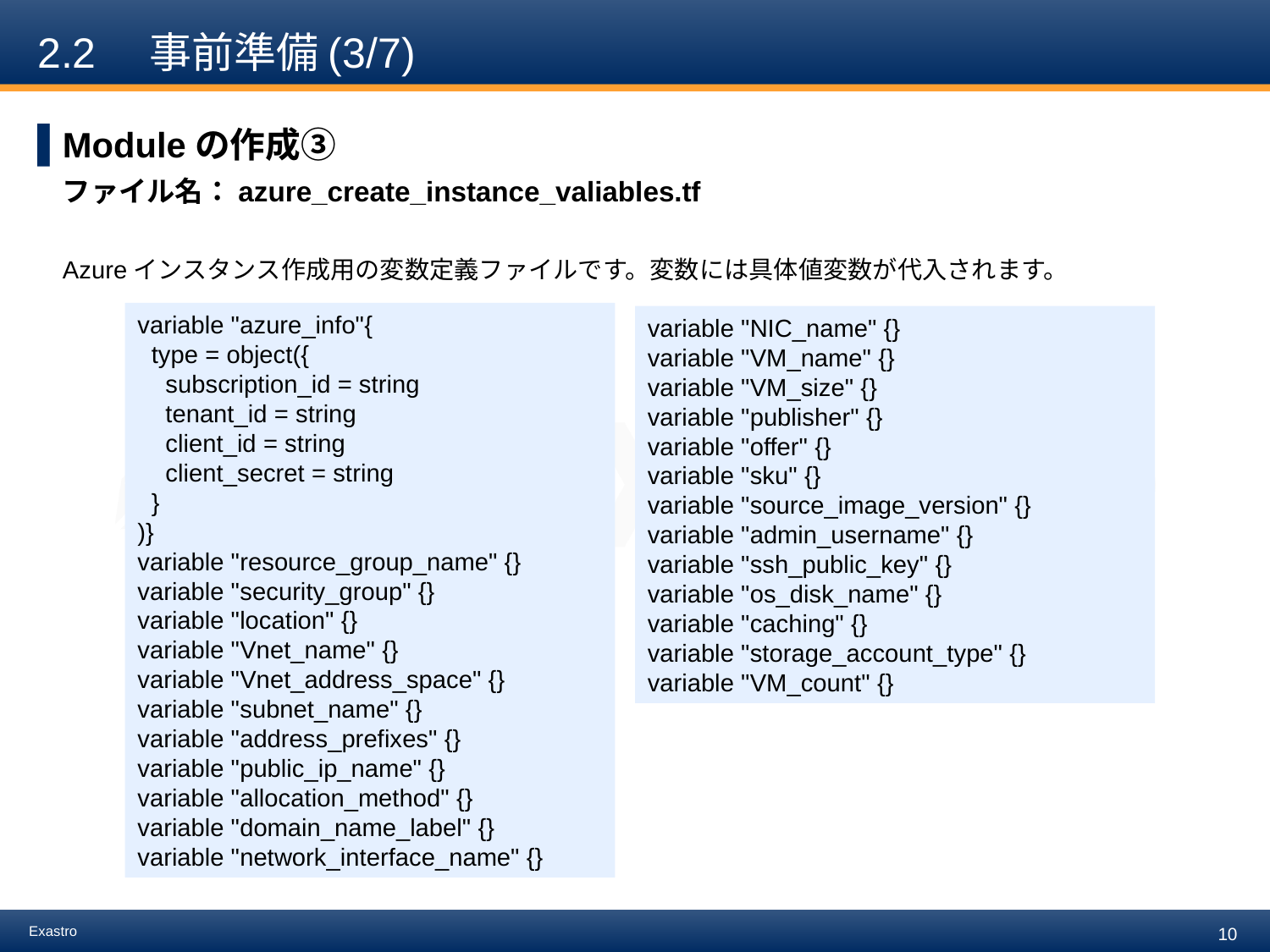

# 2.2　事前準備(3/7)
Moduleの作成③
ファイル名：azure_create_instance_valiables.tf

Azureインスタンス作成用の変数定義ファイルです。変数には具体値変数が代入されます。

variable "azure_info"{
  type = object({
    subscription_id = string
    tenant_id = string
    client_id = string
    client_secret = string
  }
)}
variable "resource_group_name" {}
variable "security_group" {}
variable "location" {}
variable "Vnet_name" {}
variable "Vnet_address_space" {}
variable "subnet_name" {}
variable "address_prefixes" {}
variable "public_ip_name" {}
variable "allocation_method" {}
variable "domain_name_label" {}
variable "network_interface_name" {}
variable "NIC_name" {}
variable "VM_name" {}
variable "VM_size" {}
variable "publisher" {}
variable "offer" {}
variable "sku" {}
variable "source_image_version" {}
variable "admin_username" {}
variable "ssh_public_key" {}
variable "os_disk_name" {}
variable "caching" {}
variable "storage_account_type" {}
variable "VM_count" {}